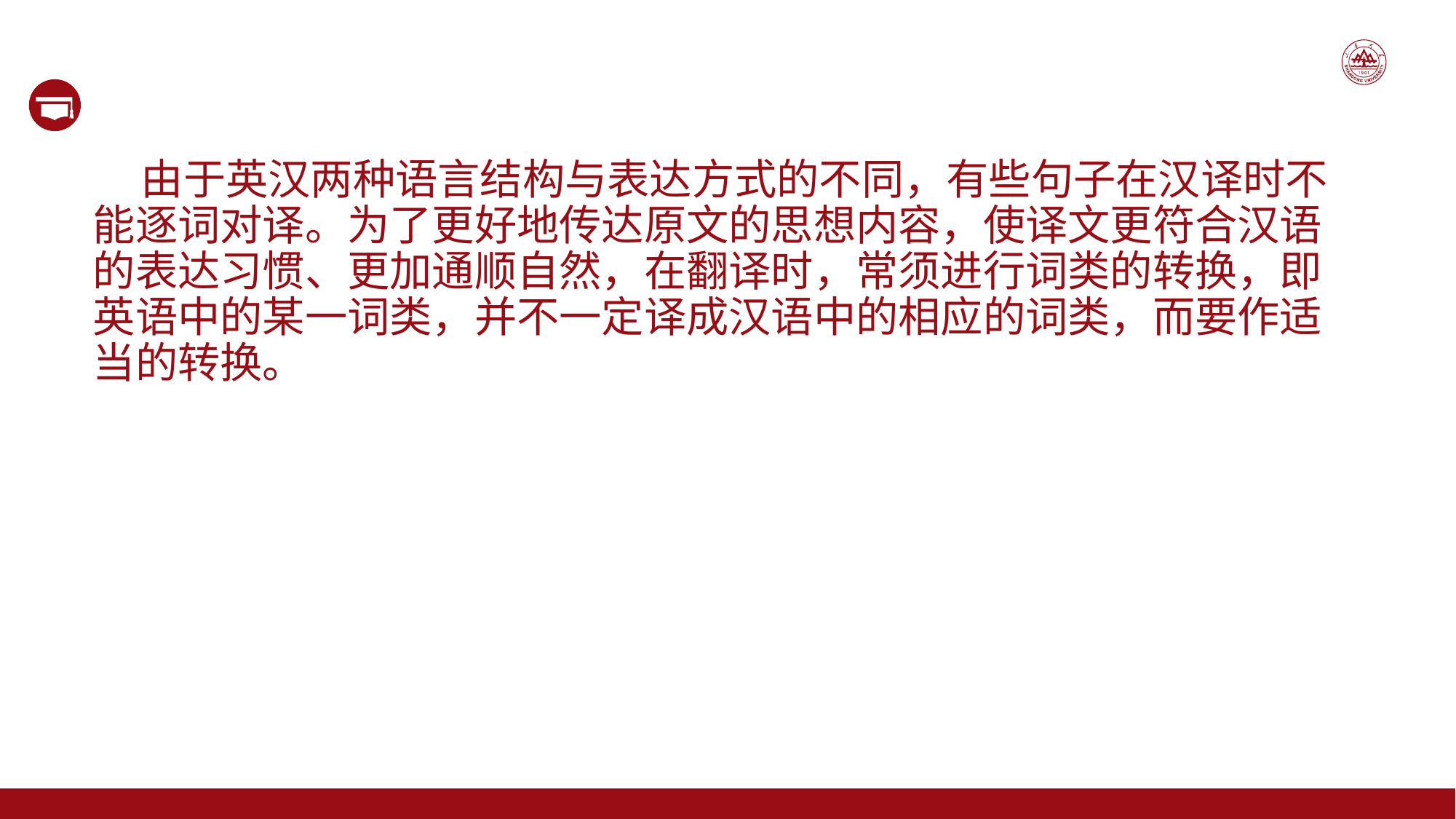

由于英汉两种语言结构与表达方式的不同，有些句子在汉译时不能逐词对译。为了更好地传达原文的思想内容，使译文更符合汉语的表达习惯、更加通顺自然，在翻译时，常须进行词类的转换，即英语中的某一词类，并不一定译成汉语中的相应的词类，而要作适当的转换。